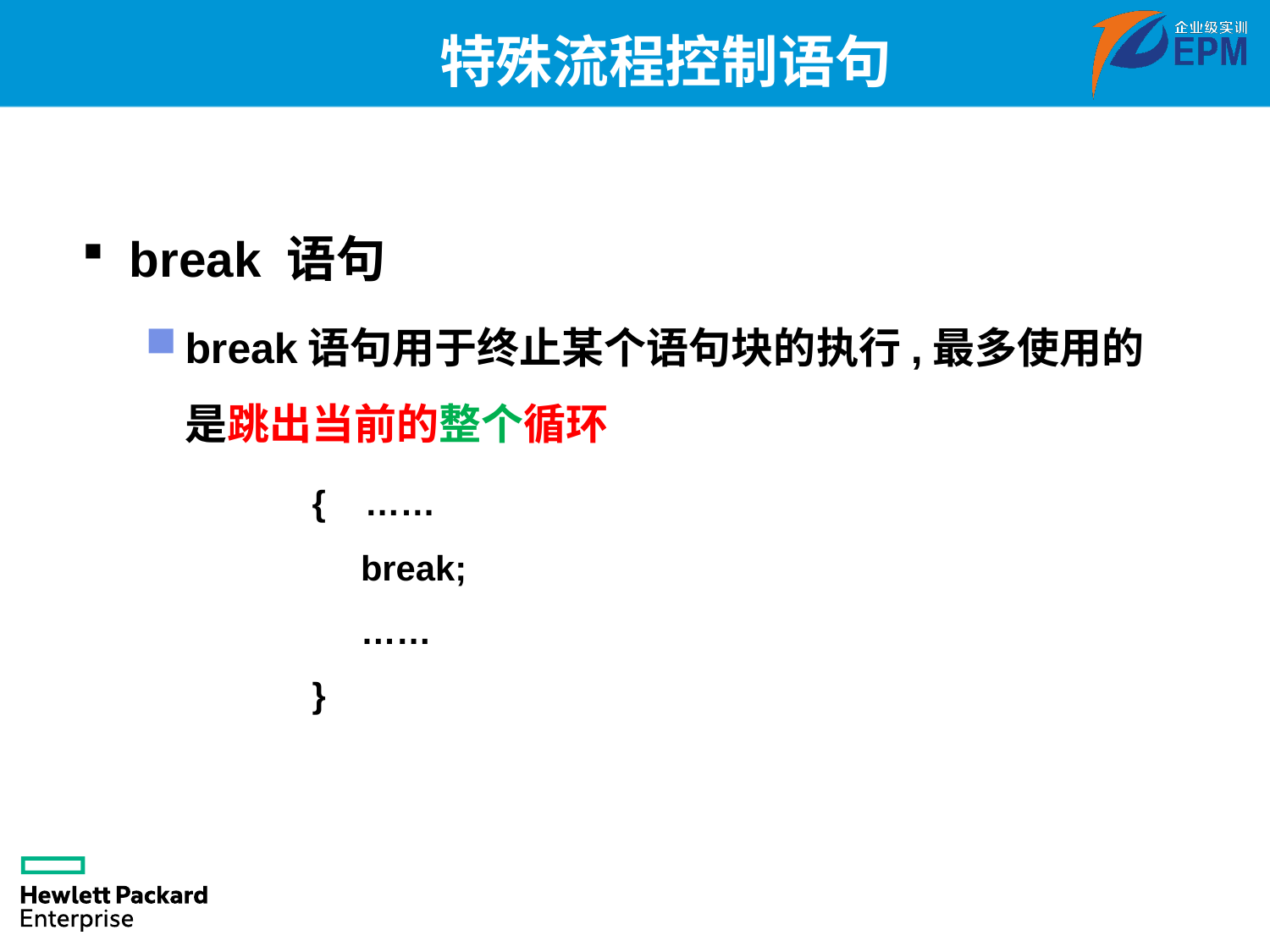

# 特殊流程控制语句
break 语句
break语句用于终止某个语句块的执行,最多使用的是跳出当前的整个循环
 		{    ……
		     break;
		     ……
		}